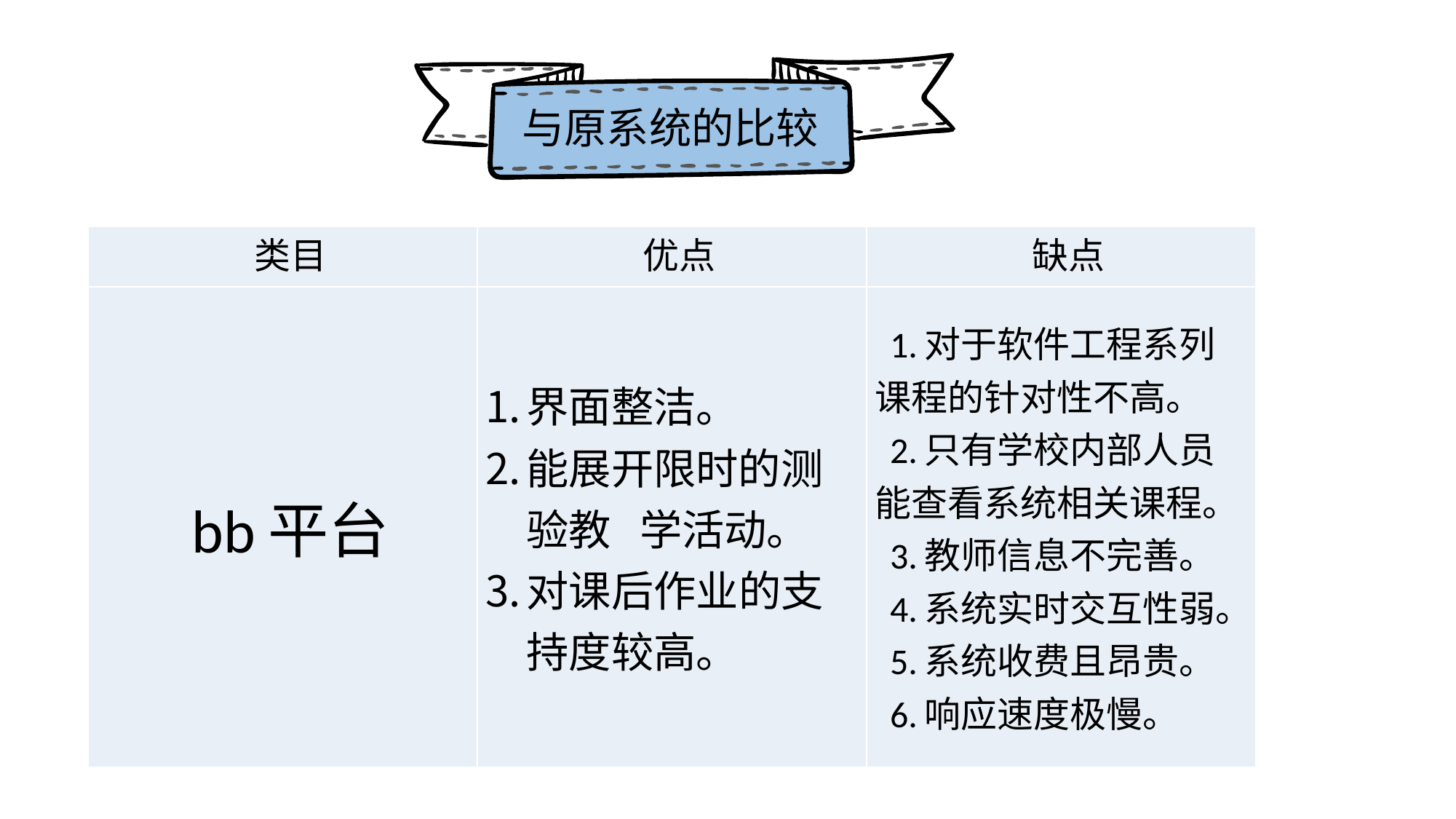

与原系统的比较

| 类目 | 优点 | 缺点 |
| --- | --- | --- |
| bb平台 | 界面整洁。 能展开限时的测验教 学活动。 对课后作业的支持度较高。 | 1.对于软件工程系列课程的针对性不高。 2.只有学校内部人员能查看系统相关课程。 3.教师信息不完善。 4.系统实时交互性弱。 5.系统收费且昂贵。 6.响应速度极慢。 |